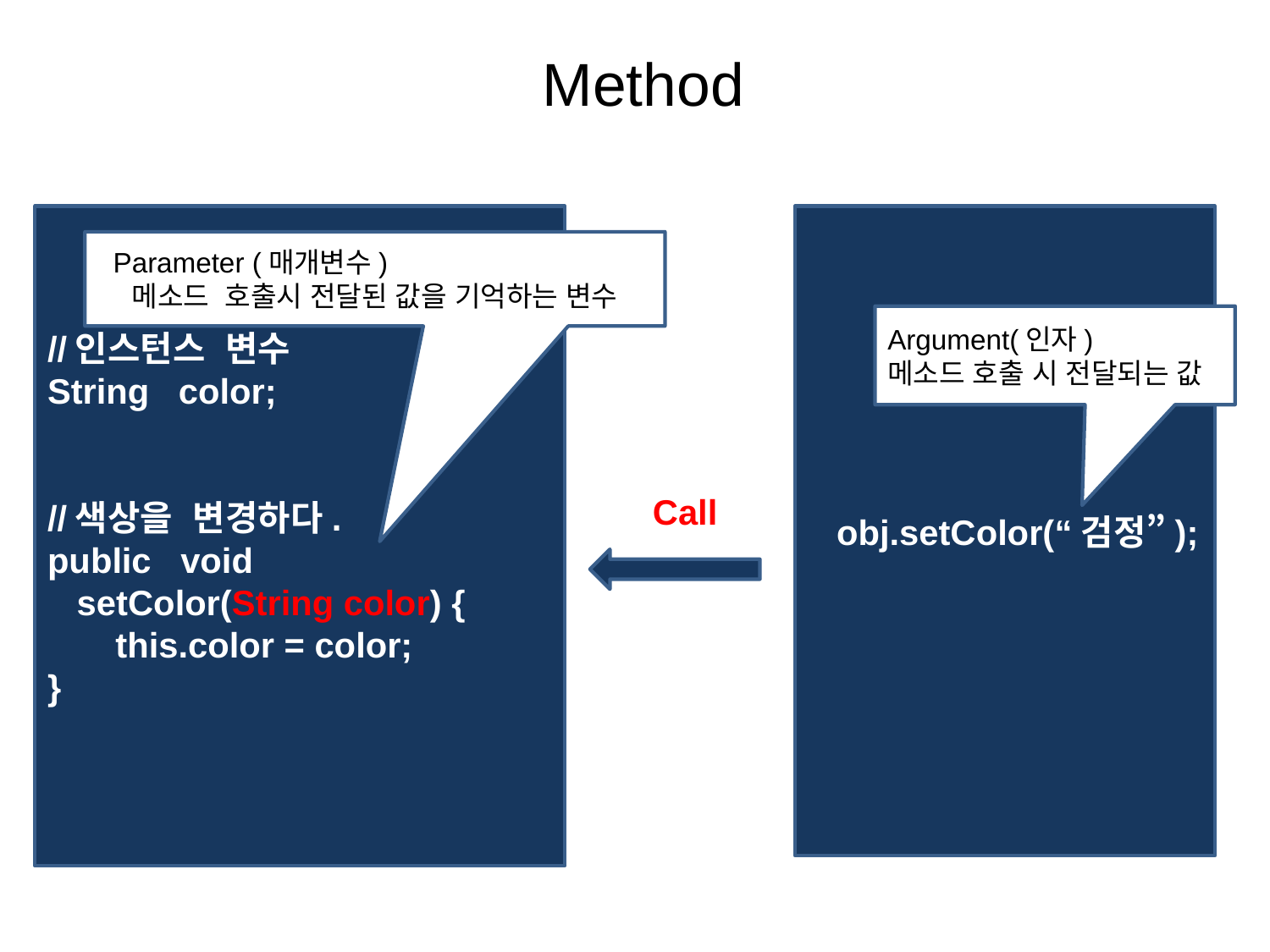

# Method
//인스턴스  변수
String   color;

//색상을  변경하다.
public   void
   setColor(String color) {
       this.color = color;
}

   obj.setColor(“검정”);
  Parameter (매개변수)
메소드  호출시 전달된 값을 기억하는 변수
Argument(인자)
메소드 호출 시 전달되는 값
Call